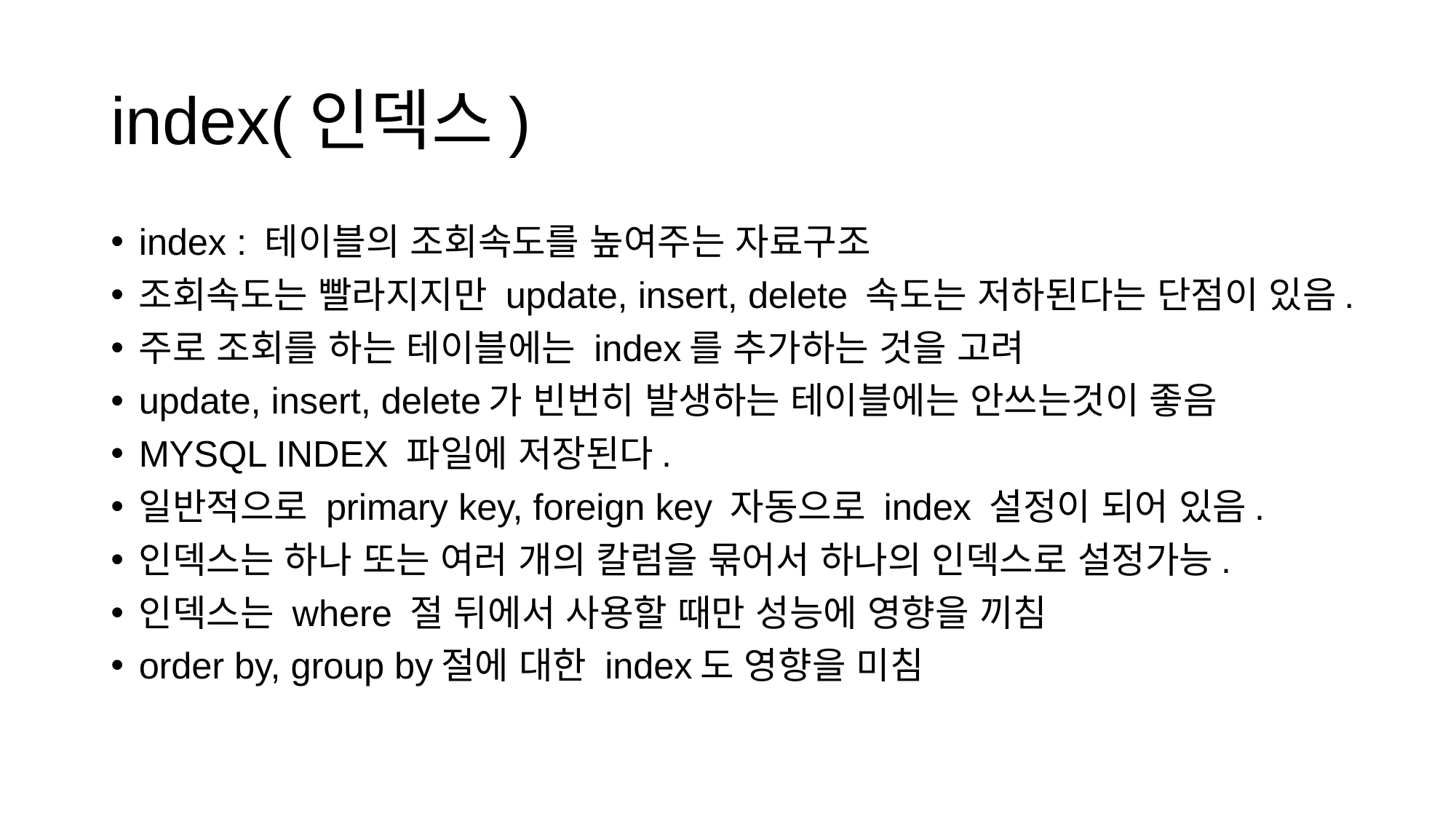

# index(인덱스)
index : 테이블의 조회속도를 높여주는 자료구조
조회속도는 빨라지지만 update, insert, delete 속도는 저하된다는 단점이 있음.
주로 조회를 하는 테이블에는 index를 추가하는 것을 고려
update, insert, delete가 빈번히 발생하는 테이블에는 안쓰는것이 좋음
MYSQL INDEX 파일에 저장된다.
일반적으로 primary key, foreign key 자동으로 index 설정이 되어 있음.
인덱스는 하나 또는 여러 개의 칼럼을 묶어서 하나의 인덱스로 설정가능.
인덱스는 where 절 뒤에서 사용할 때만 성능에 영향을 끼침
order by, group by절에 대한 index도 영향을 미침